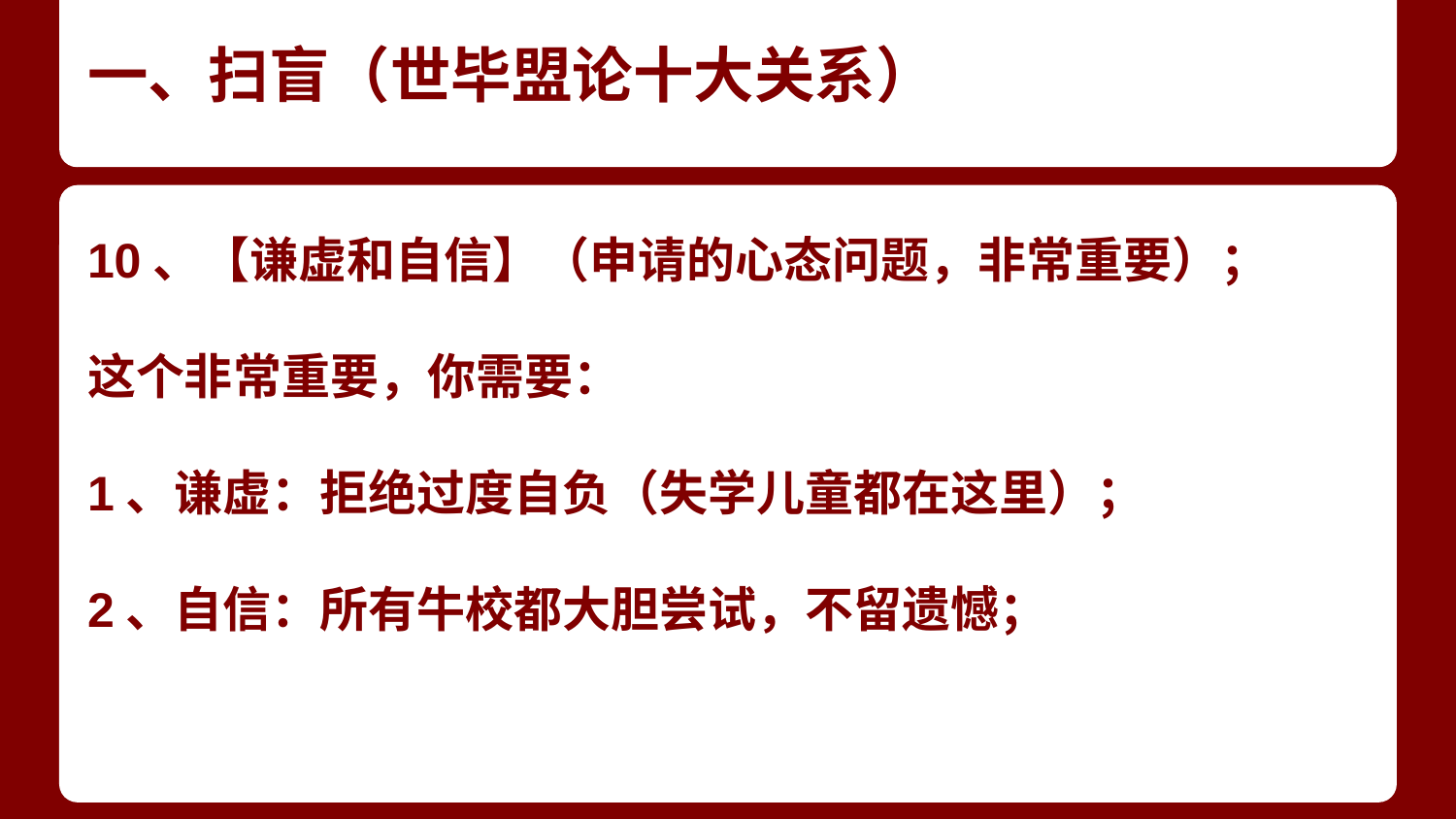

# 一、扫盲（世毕盟论十大关系）
10、【谦虚和自信】（申请的心态问题，非常重要）；

这个非常重要，你需要：

1、谦虚：拒绝过度自负（失学儿童都在这里）；

2、自信：所有牛校都大胆尝试，不留遗憾；